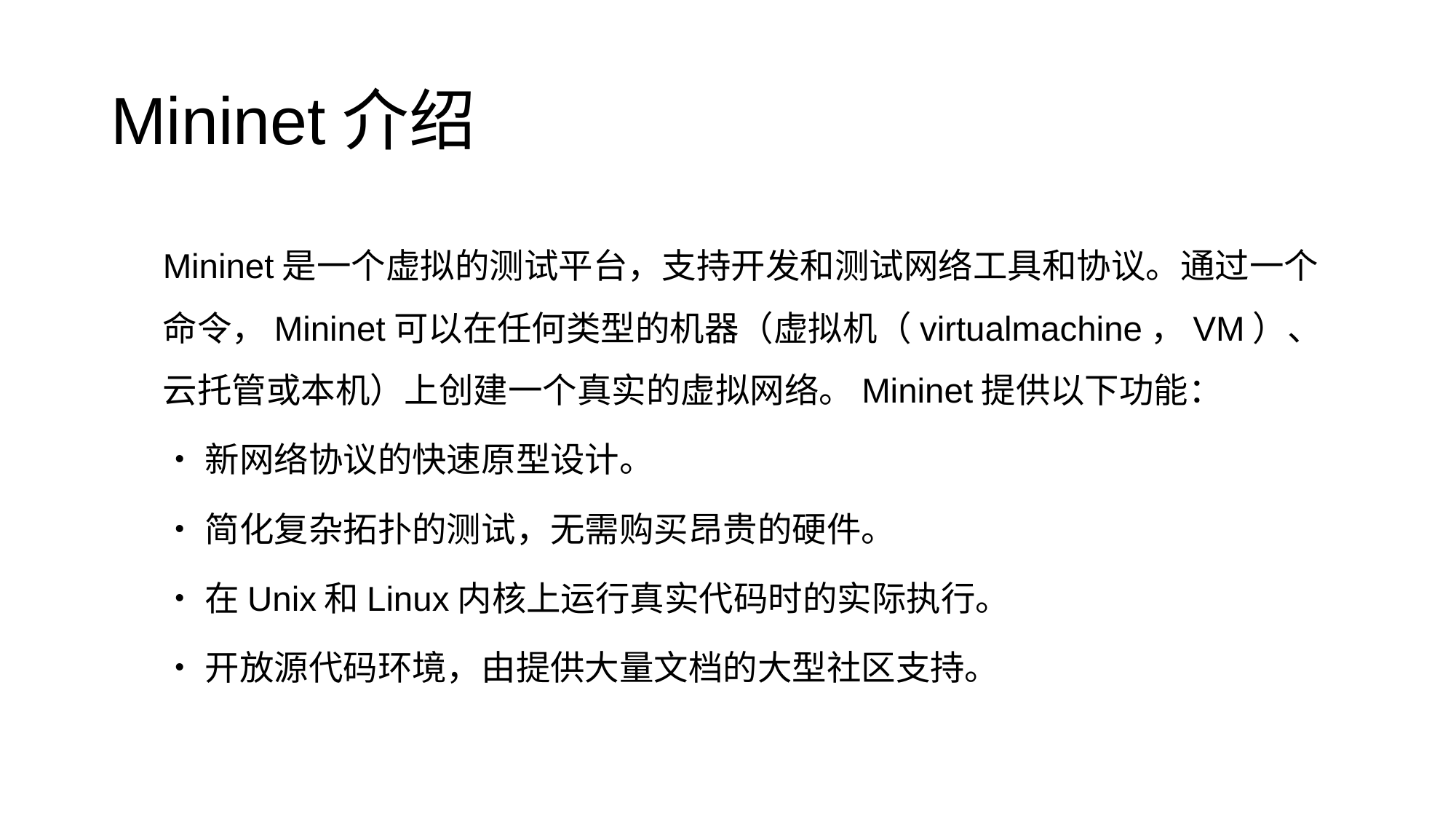

# Mininet介绍
Mininet是一个虚拟的测试平台，支持开发和测试网络工具和协议。通过一个命令，Mininet可以在任何类型的机器（虚拟机（virtualmachine，VM）、云托管或本机）上创建一个真实的虚拟网络。Mininet提供以下功能：
•新网络协议的快速原型设计。
•简化复杂拓扑的测试，无需购买昂贵的硬件。
•在Unix和Linux内核上运行真实代码时的实际执行。
•开放源代码环境，由提供大量文档的大型社区支持。